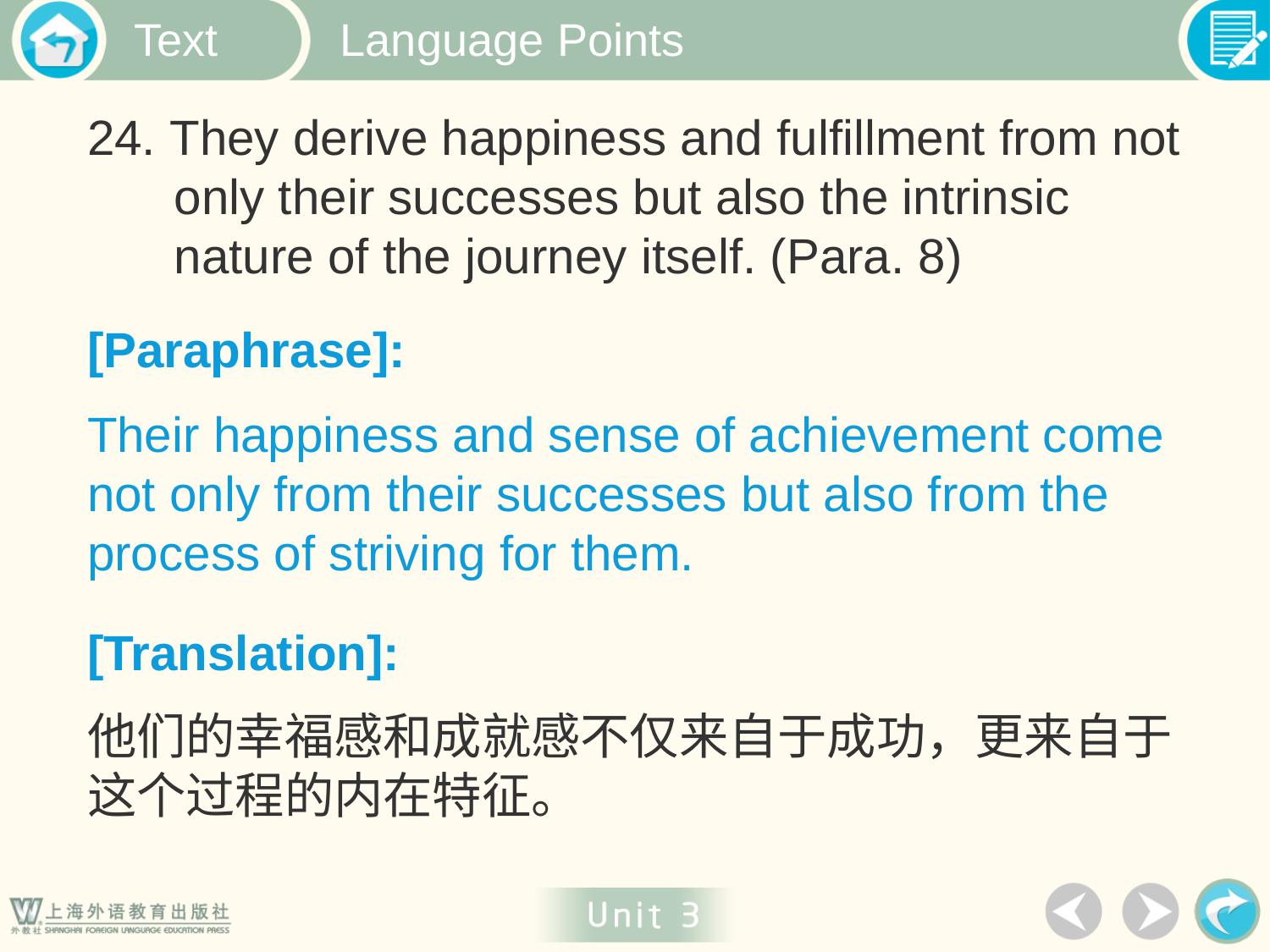

Language Points
24. They derive happiness and fulfillment from not only their successes but also the intrinsic nature of the journey itself. (Para. 8)

[Paraphrase]:
Their happiness and sense of achievement come not only from their successes but also from the process of striving for them.
[Translation]:
他们的幸福感和成就感不仅来自于成功，更来自于这个过程的内在特征。